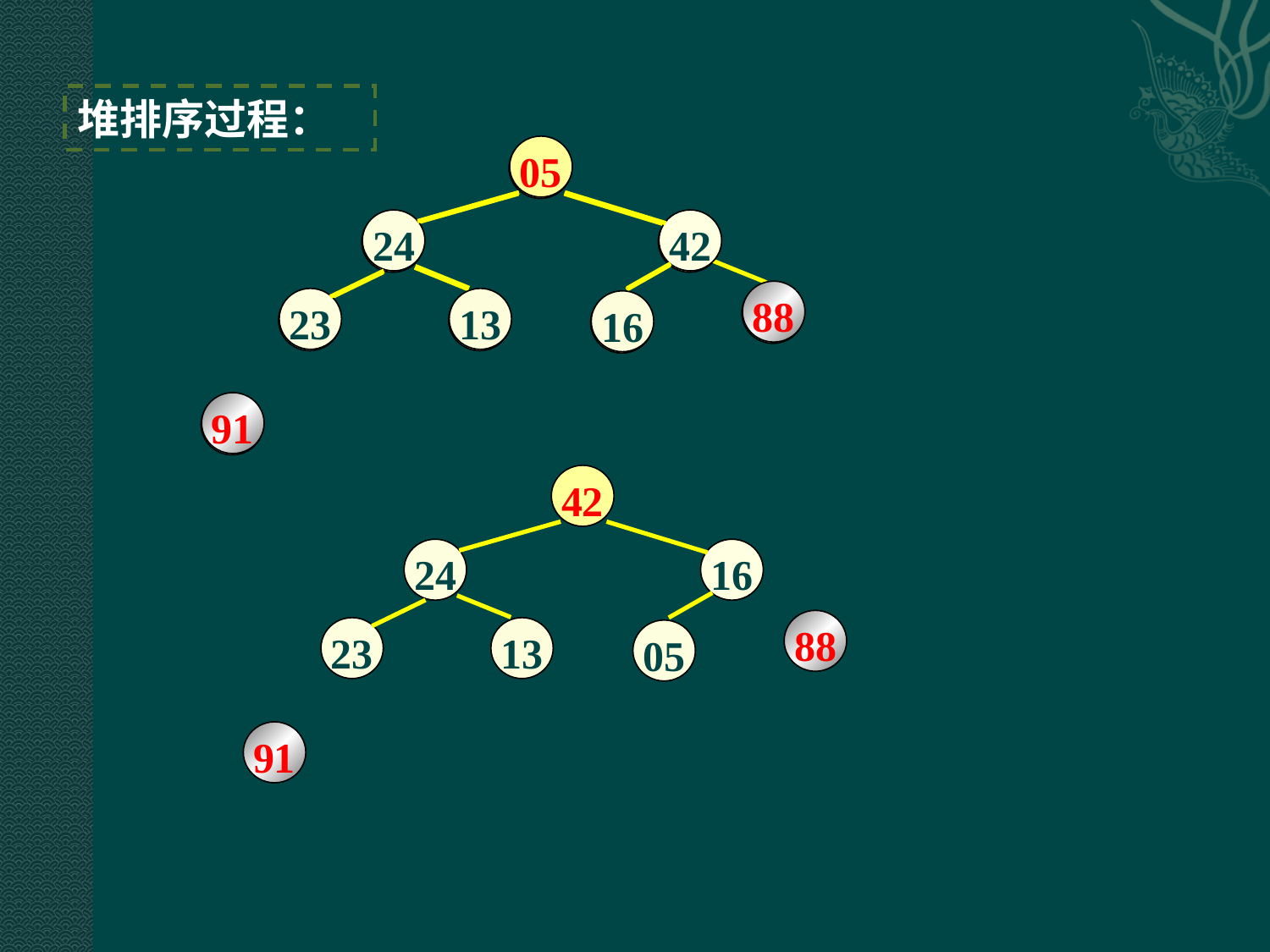

堆排序过程：
42
05

88
24
91
42

05
88
23
23
24
13
16
16
13
91
42
88

88
24
91
42

05
05
23
23
24
13
16
16
13
91
42
42

88
24
91
16

05
88
23
23
24
13
16
05
13
91